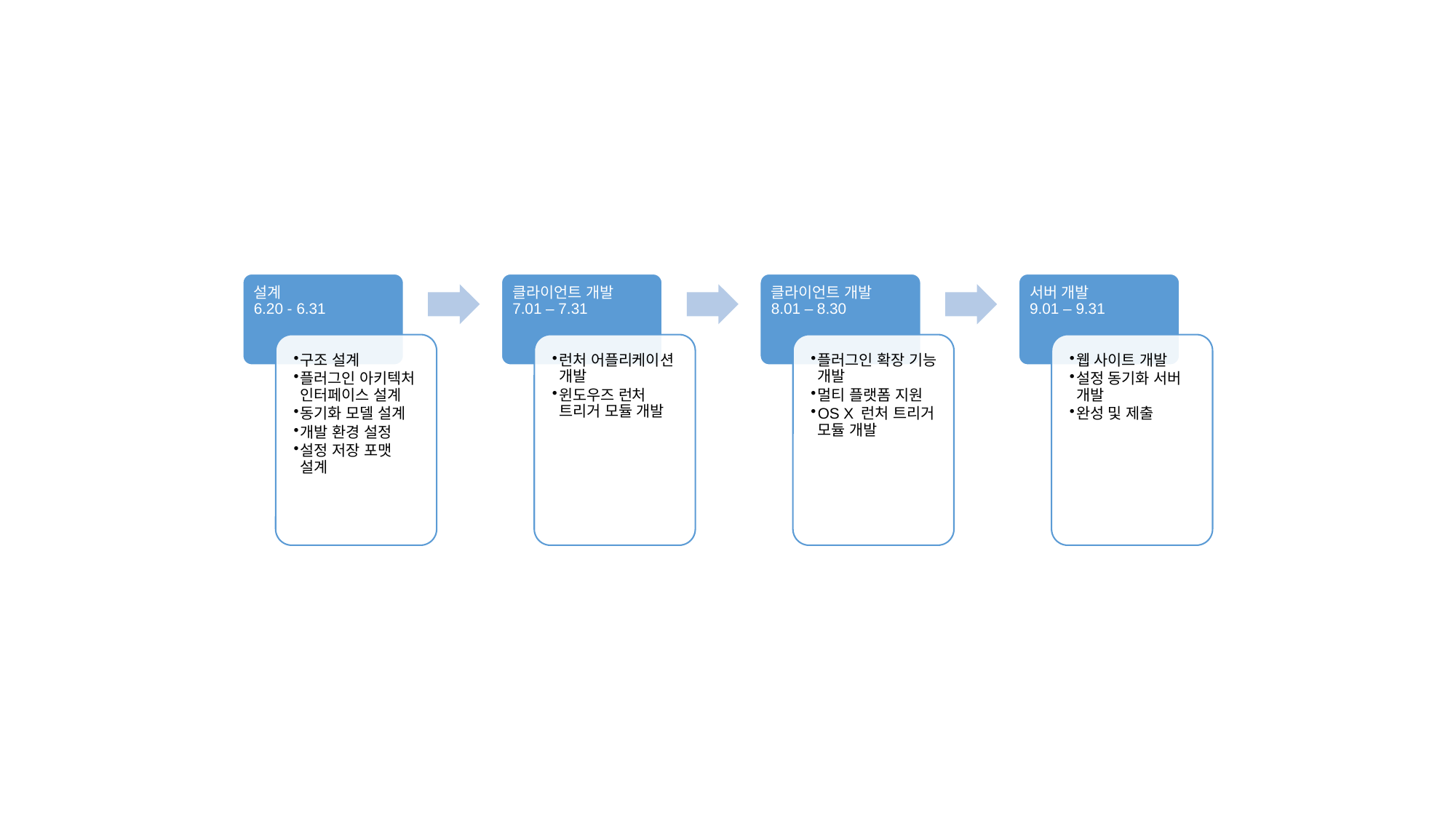

설계
6.20 - 6.31
구조 설계
플러그인 아키텍처 인터페이스 설계
동기화 모델 설계
개발 환경 설정
설정 저장 포맷 설계

클라이언트 개발
7.01 – 7.31
런처 어플리케이션
개발
윈도우즈 런처 트리거 모듈 개발

클라이언트 개발
8.01 – 8.30
플러그인 확장 기능 개발
멀티 플랫폼 지원
OS X 런처 트리거 모듈 개발

서버 개발
9.01 – 9.31
웹 사이트 개발
설정 동기화 서버 개발
완성 및 제출